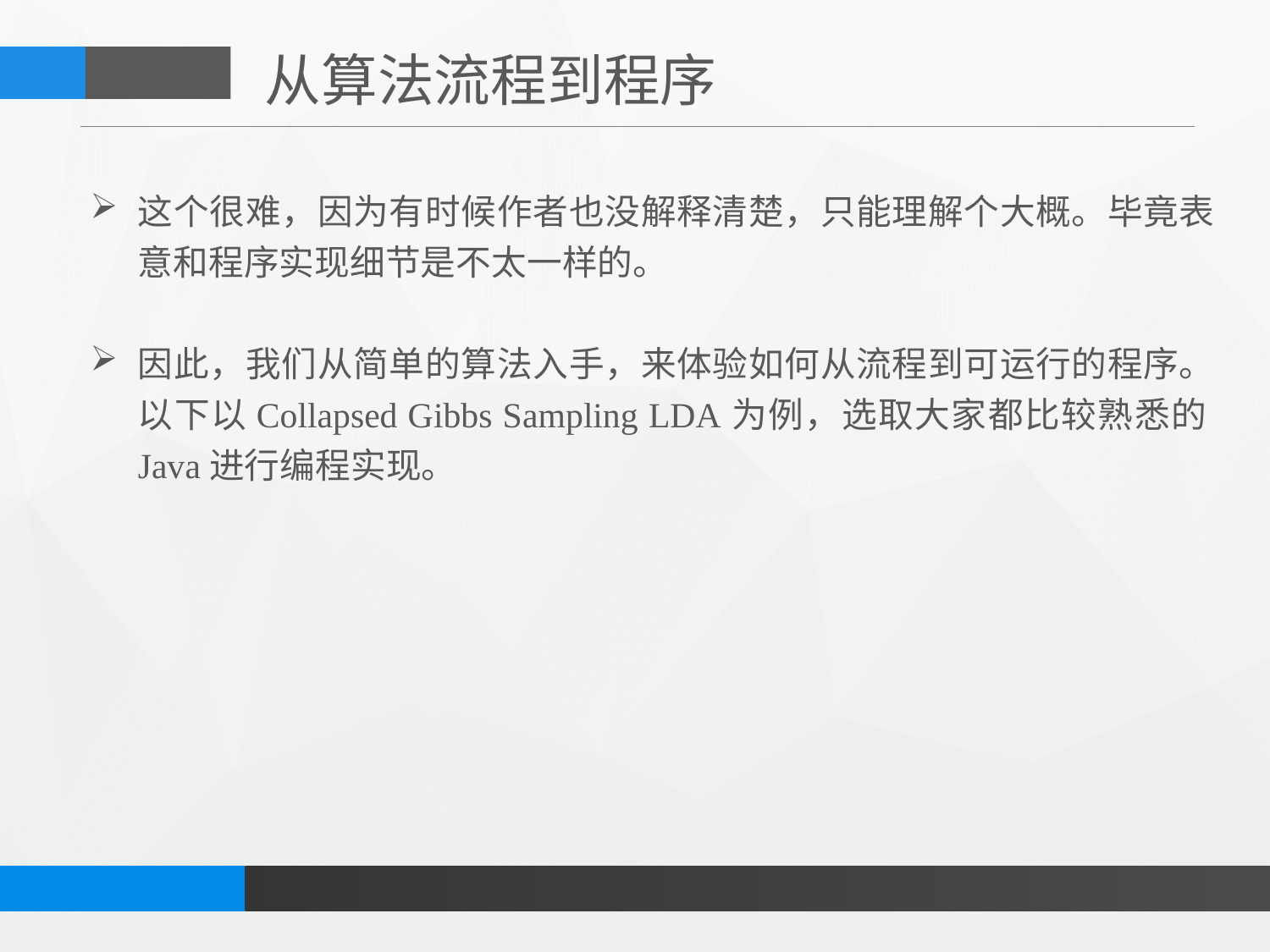

从算法流程到程序
这个很难，因为有时候作者也没解释清楚，只能理解个大概。毕竟表意和程序实现细节是不太一样的。

因此，我们从简单的算法入手，来体验如何从流程到可运行的程序。以下以Collapsed Gibbs Sampling LDA为例，选取大家都比较熟悉的Java进行编程实现。